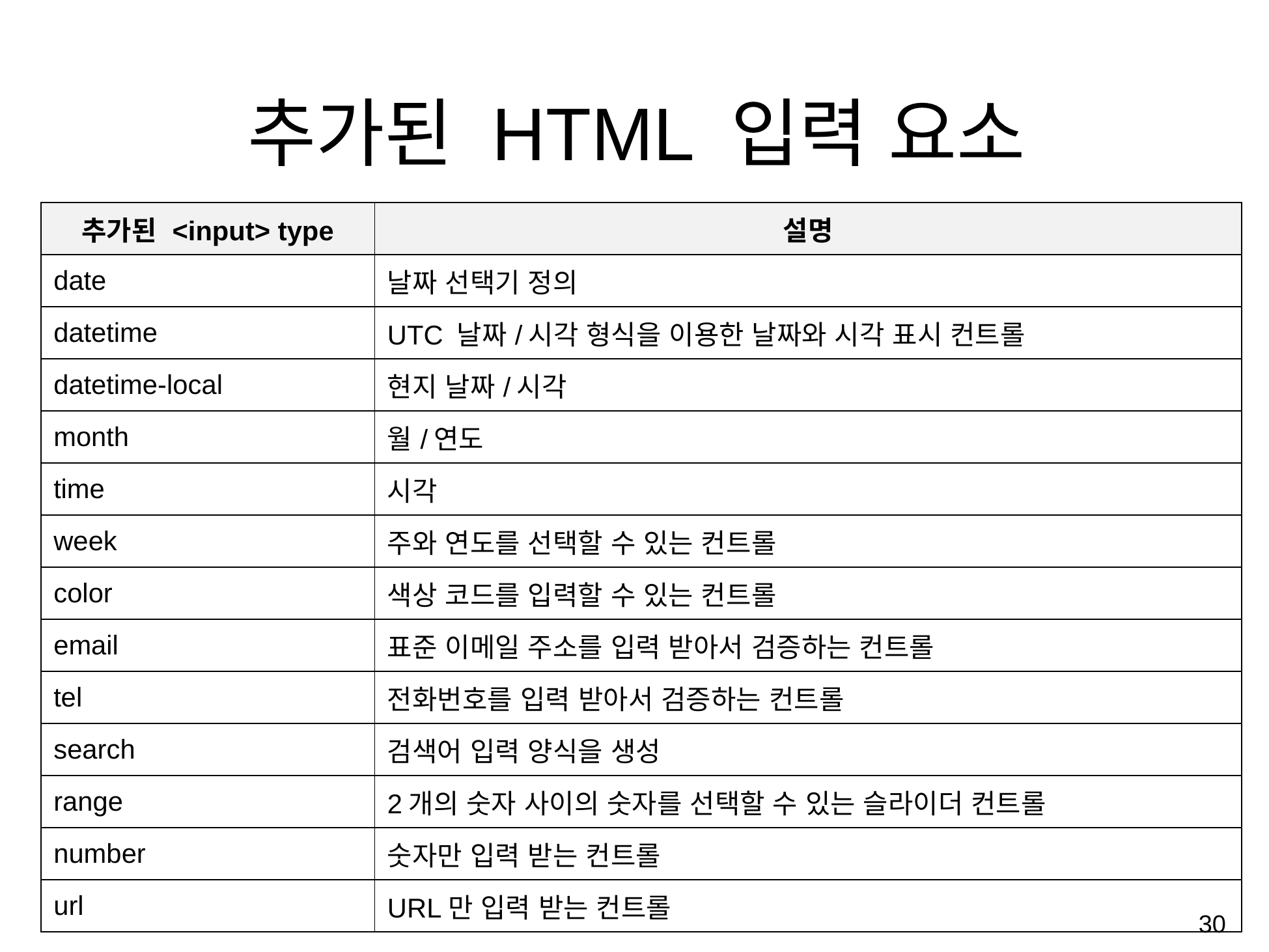

추가된 HTML 입력 요소
| 추가된 <input> type | 설명 |
| --- | --- |
| date | 날짜 선택기 정의 |
| datetime | UTC 날짜/시각 형식을 이용한 날짜와 시각 표시 컨트롤 |
| datetime-local | 현지 날짜/시각 |
| month | 월/연도 |
| time | 시각 |
| week | 주와 연도를 선택할 수 있는 컨트롤 |
| color | 색상 코드를 입력할 수 있는 컨트롤 |
| email | 표준 이메일 주소를 입력 받아서 검증하는 컨트롤 |
| tel | 전화번호를 입력 받아서 검증하는 컨트롤 |
| search | 검색어 입력 양식을 생성 |
| range | 2개의 숫자 사이의 숫자를 선택할 수 있는 슬라이더 컨트롤 |
| number | 숫자만 입력 받는 컨트롤 |
| url | URL만 입력 받는 컨트롤 |
30